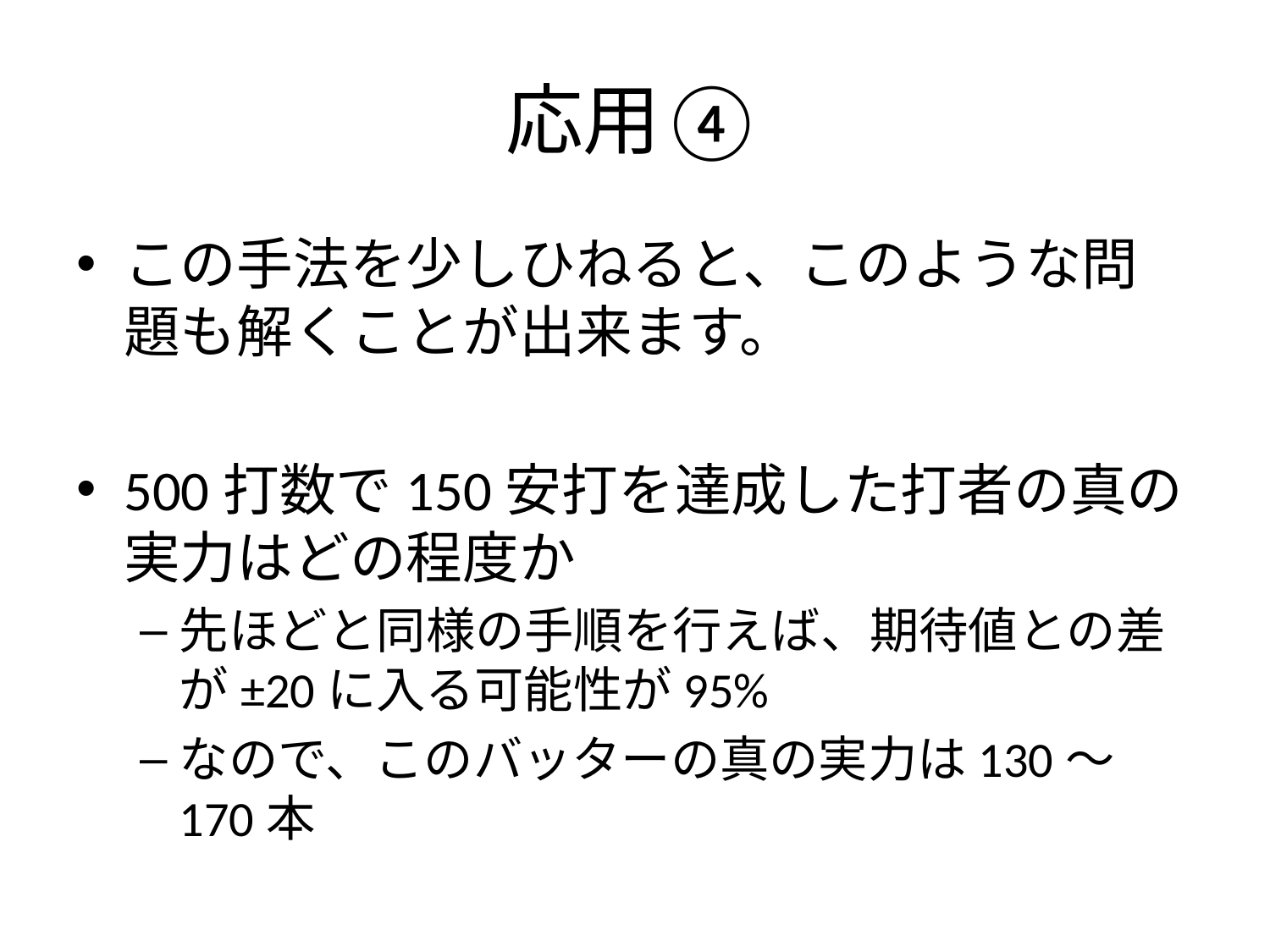

# 応用④
この手法を少しひねると、このような問題も解くことが出来ます。

500打数で150安打を達成した打者の真の実力はどの程度か
先ほどと同様の手順を行えば、期待値との差が±20に入る可能性が95%
なので、このバッターの真の実力は130～170本